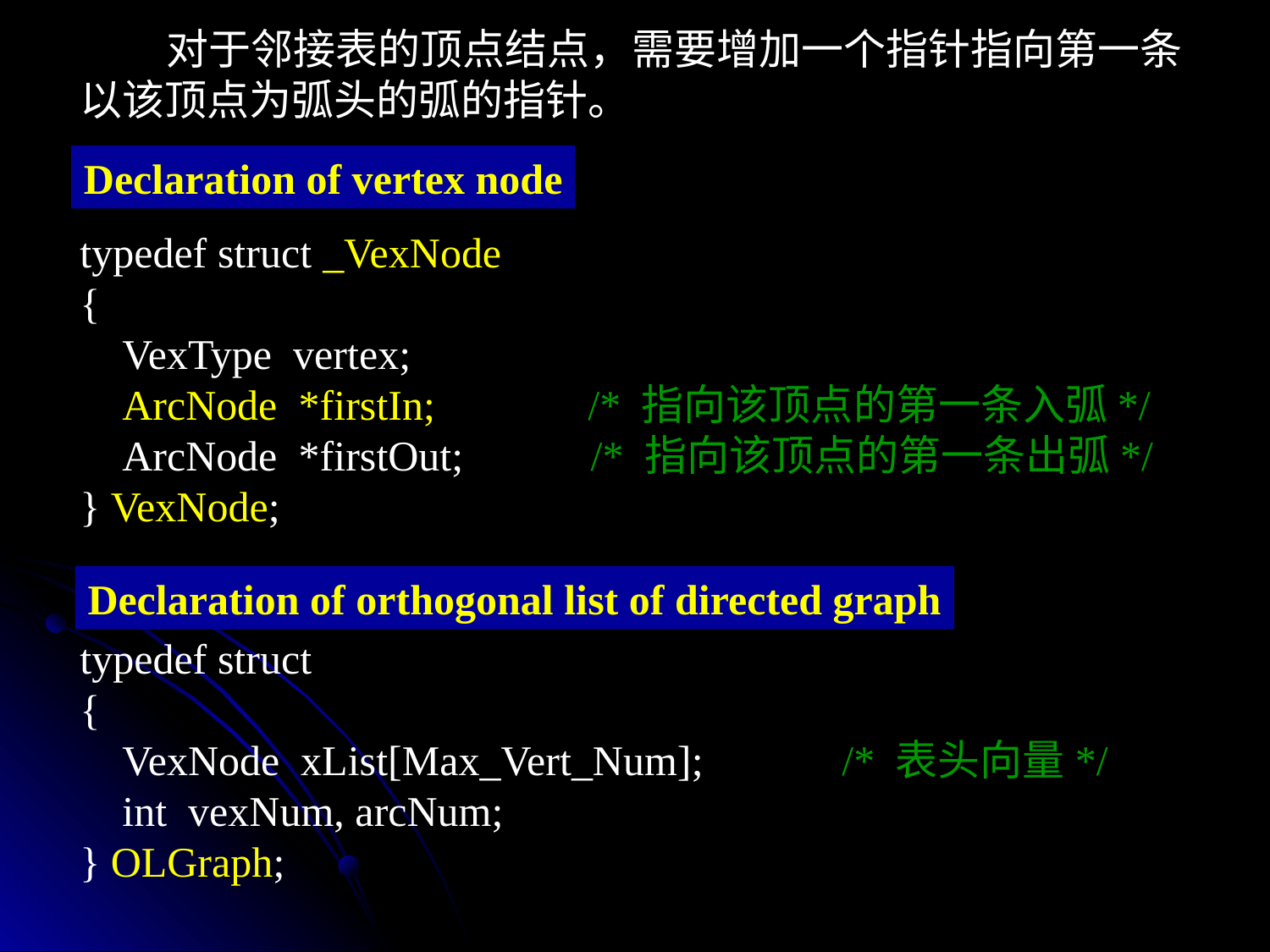

对于邻接表的顶点结点，需要增加一个指针指向第一条以该顶点为弧头的弧的指针。

typedef struct _VexNode
{
    VexType  vertex;
    ArcNode  *firstIn;		/* 指向该顶点的第一条入弧*/
    ArcNode  *firstOut;            /* 指向该顶点的第一条出弧*/
} VexNode;

typedef struct
{
    VexNode  xList[Max_Vert_Num];		/* 表头向量*/
    int  vexNum, arcNum;
} OLGraph;
Declaration of vertex node
Declaration of orthogonal list of directed graph